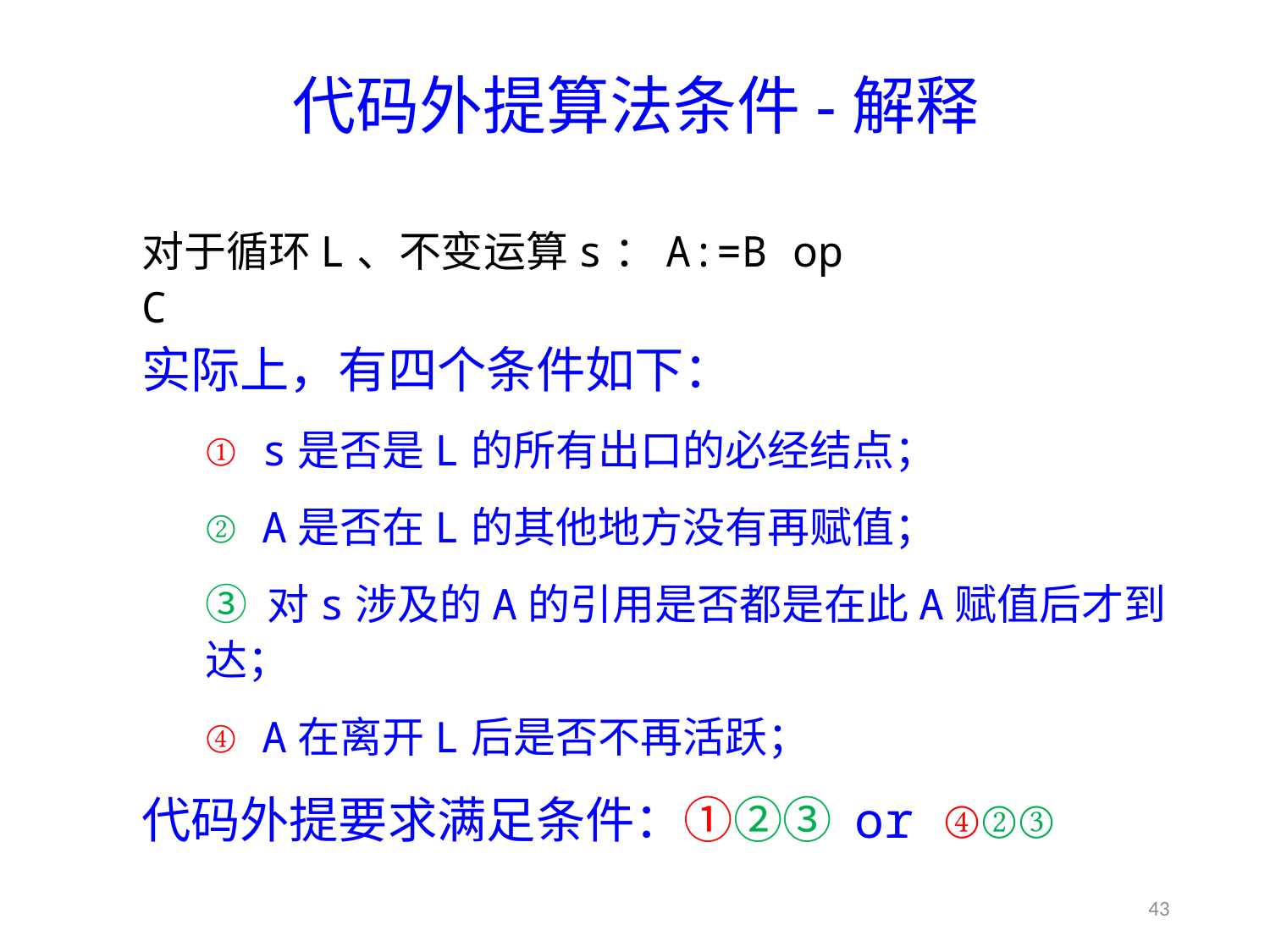

# 代码外提算法条件-解释
对于循环L、不变运算s：A:=B op C
实际上，有四个条件如下：
① s是否是L的所有出口的必经结点；
② A是否在L的其他地方没有再赋值；
③ 对s涉及的A的引用是否都是在此A赋值后才到达；
④ A在离开L后是否不再活跃；
代码外提要求满足条件：①②③ or ④②③
43